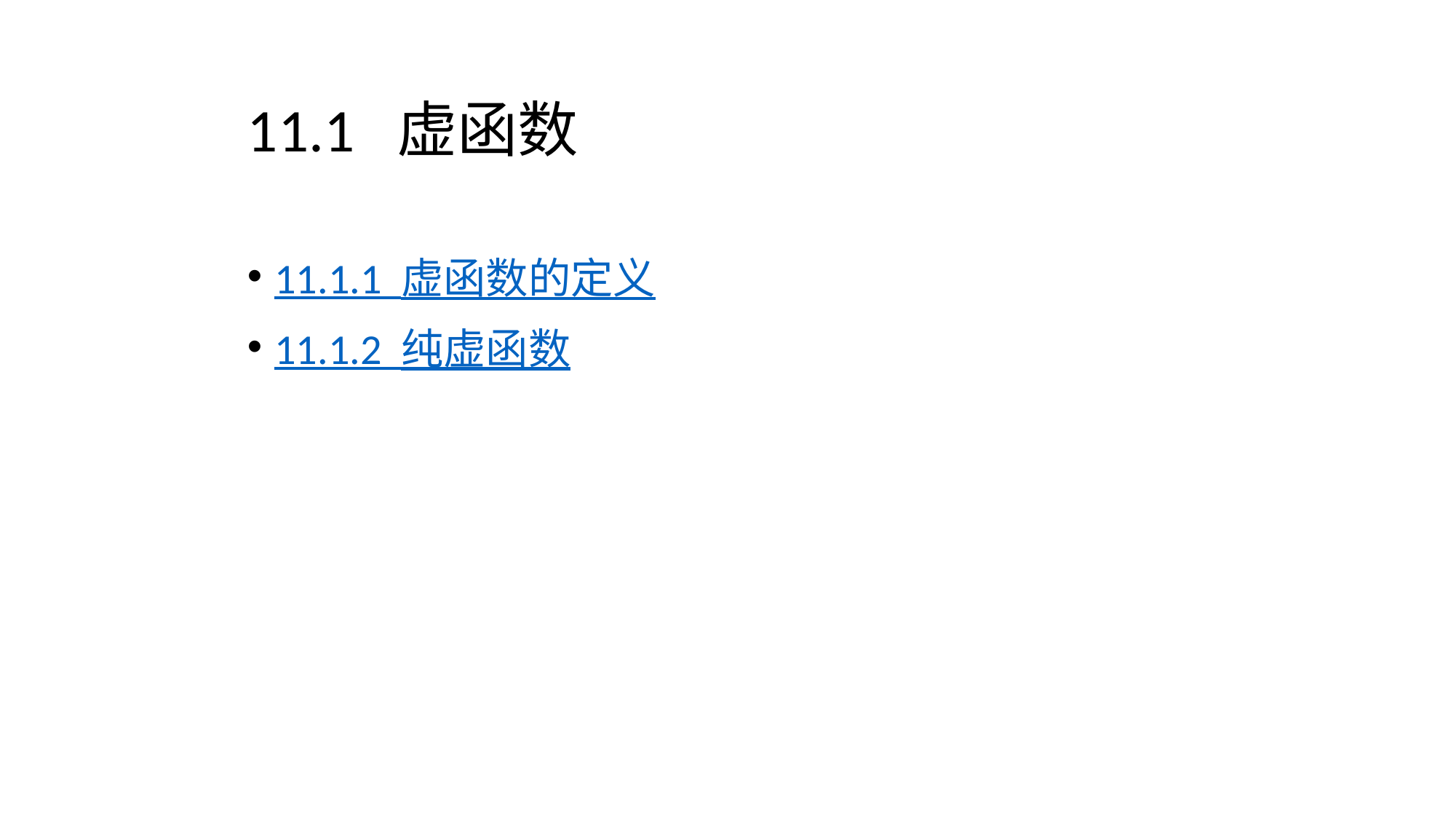

# 11.1  虚函数
11.1.1  虚函数的定义
11.1.2  纯虚函数